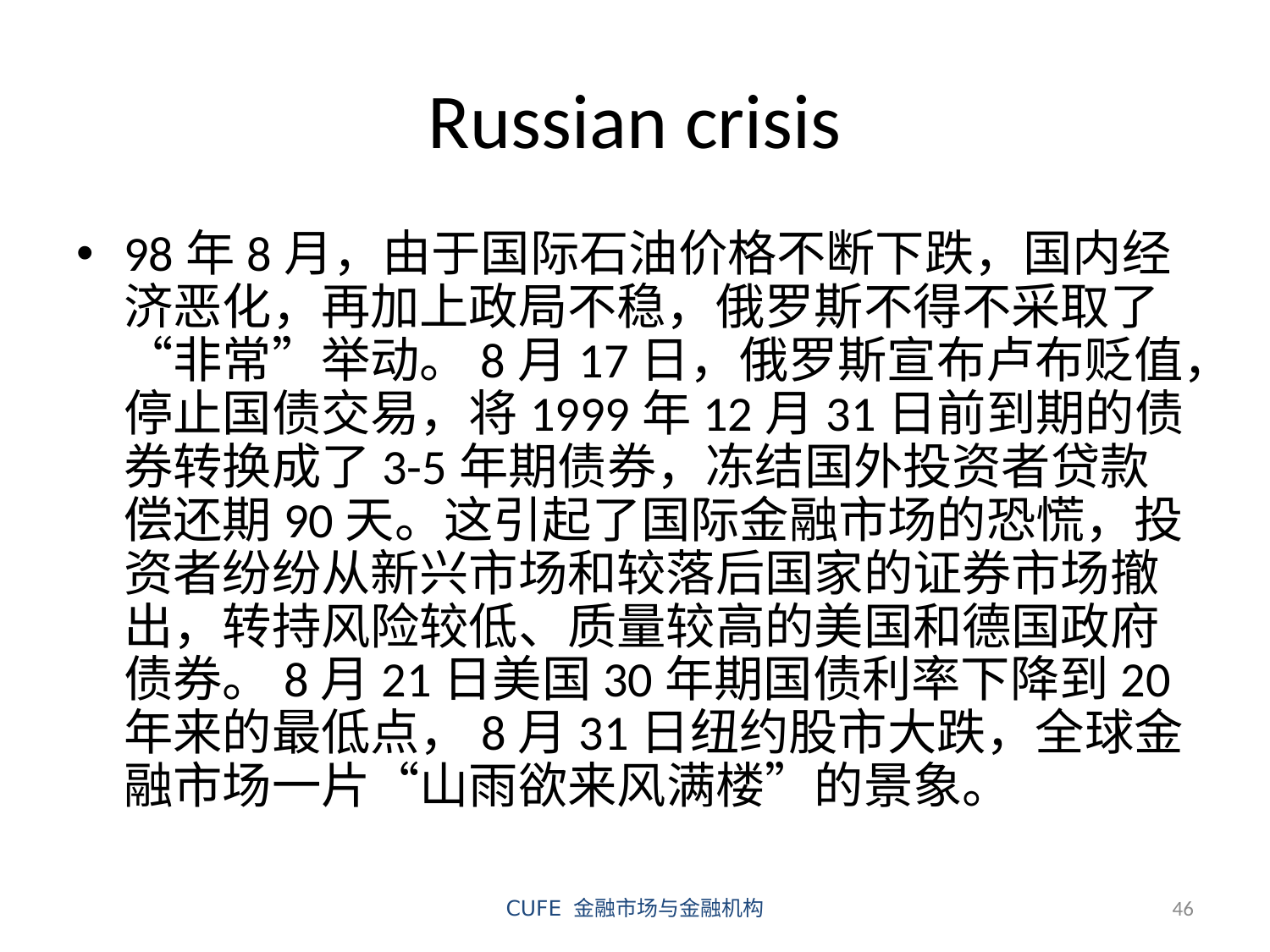

# Russian crisis
98年8月，由于国际石油价格不断下跌，国内经济恶化，再加上政局不稳，俄罗斯不得不采取了“非常”举动。8月17日，俄罗斯宣布卢布贬值，停止国债交易，将1999年12月31日前到期的债券转换成了3-5年期债券，冻结国外投资者贷款偿还期90天。这引起了国际金融市场的恐慌，投资者纷纷从新兴市场和较落后国家的证券市场撤出，转持风险较低、质量较高的美国和德国政府债券。8月21日美国30年期国债利率下降到20年来的最低点，8月31日纽约股市大跌，全球金融市场一片“山雨欲来风满楼”的景象。
CUFE 金融市场与金融机构
46